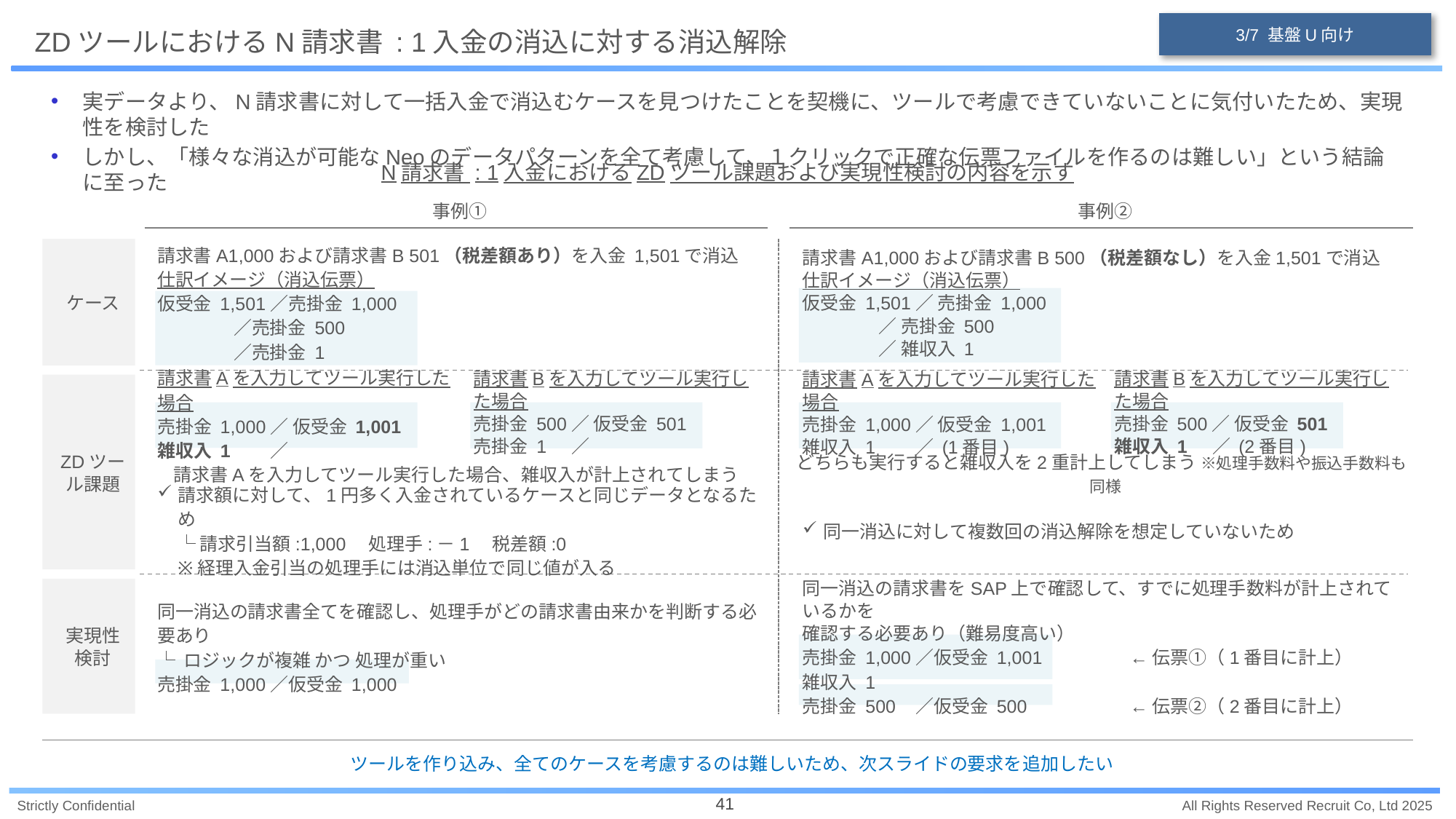

3/7 基盤U向け
# ZDツールにおけるN請求書 : 1入金の消込に対する消込解除
実データより、N請求書に対して一括入金で消込むケースを見つけたことを契機に、ツールで考慮できていないことに気付いたため、実現性を検討した
しかし、「様々な消込が可能なNeoのデータパターンを全て考慮して、１クリックで正確な伝票ファイルを作るのは難しい」という結論に至った
N請求書 : 1入金におけるZDツール課題および実現性検討の内容を示す
事例①
事例②
ケース
請求書A1,000および請求書B 501（税差額あり）を入金 1,501で消込
仕訳イメージ（消込伝票）
仮受金 1,501／売掛金 1,000
                  ／売掛金 500
                  ／売掛金 1
請求書A1,000および請求書B 500（税差額なし）を入金1,501で消込
仕訳イメージ（消込伝票）
仮受金 1,501／ 売掛金 1,000
                  ／ 売掛金 500
                  ／ 雑収入 1

ZDツール課題
請求書Aを入力してツール実行した場合
売掛金 1,000／ 仮受金 1,001
雑収入 1       ／
請求書Bを入力してツール実行した場合
売掛金 500／ 仮受金 501
売掛金 1    ／
請求書Aを入力してツール実行した場合
売掛金 1,000／ 仮受金 1,001
雑収入 1       ／ (1番目)
請求書Bを入力してツール実行した場合
売掛金 500／ 仮受金 501
雑収入 1    ／ (2番目)

請求書Aを入力してツール実行した場合、雑収入が計上されてしまう
どちらも実行すると雑収入を2重計上してしまう ※処理手数料や振込手数料も同様
請求額に対して、1円多く入金されているケースと同じデータとなるため
└ 請求引当額:1,000　処理手:－1　税差額:0
※経理入金引当の処理手には消込単位で同じ値が入る
同一消込に対して複数回の消込解除を想定していないため
実現性
検討
同一消込の請求書全てを確認し、処理手がどの請求書由来かを判断する必要あり
└ ロジックが複雑 かつ 処理が重い
売掛金 1,000／仮受金 1,000
同一消込の請求書をSAP上で確認して、すでに処理手数料が計上されているかを
確認する必要あり（難易度高い）
売掛金 1,000／仮受金 1,001	←伝票①（1番目に計上）
雑収入 1
売掛金 500   ／仮受金 500	←伝票②（2番目に計上）

ツールを作り込み、全てのケースを考慮するのは難しいため、次スライドの要求を追加したい
41